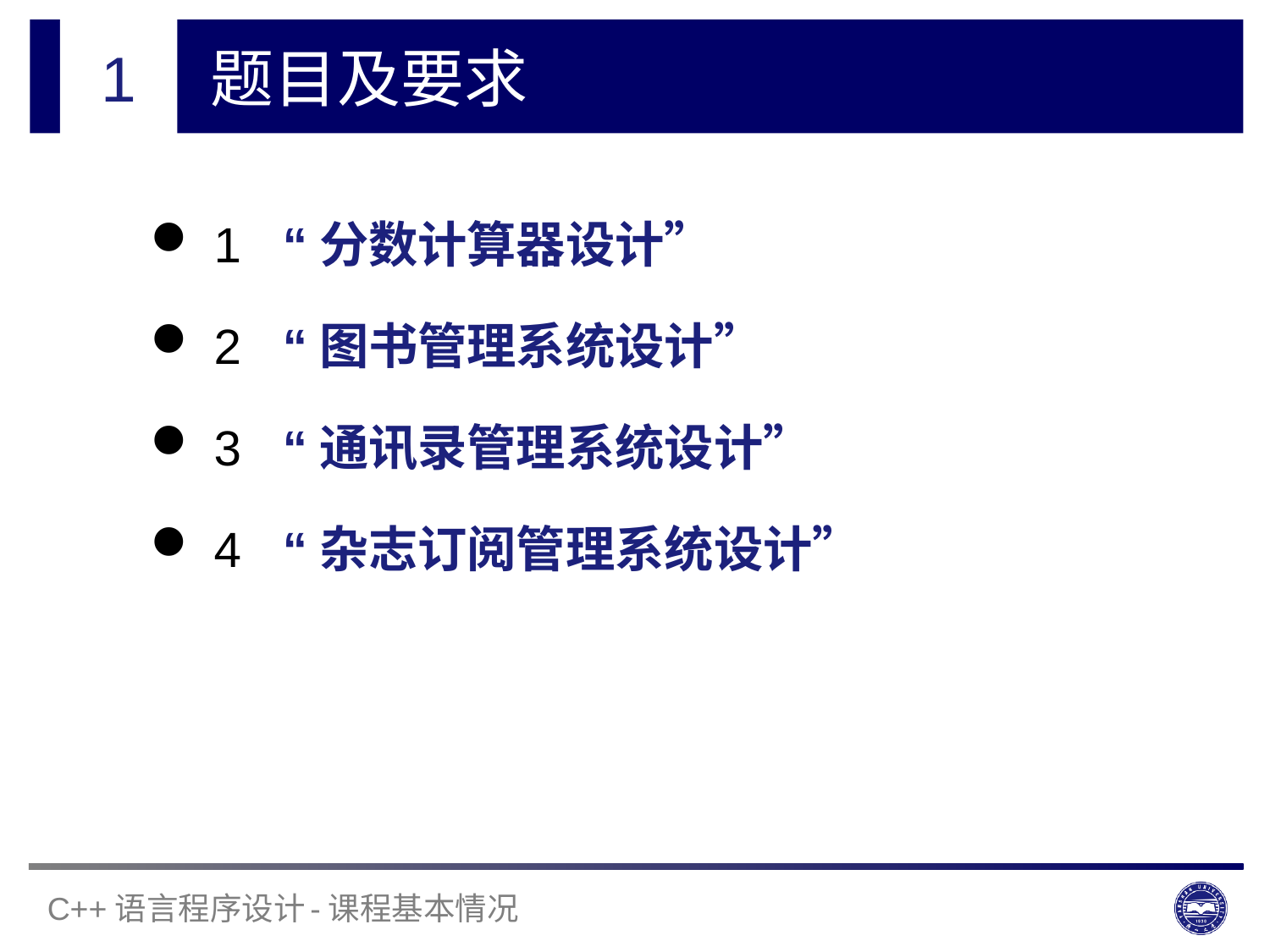

1
# 题目及要求
1   “分数计算器设计”
2   “图书管理系统设计”
3   “通讯录管理系统设计”
4   “杂志订阅管理系统设计”
-课程基本情况